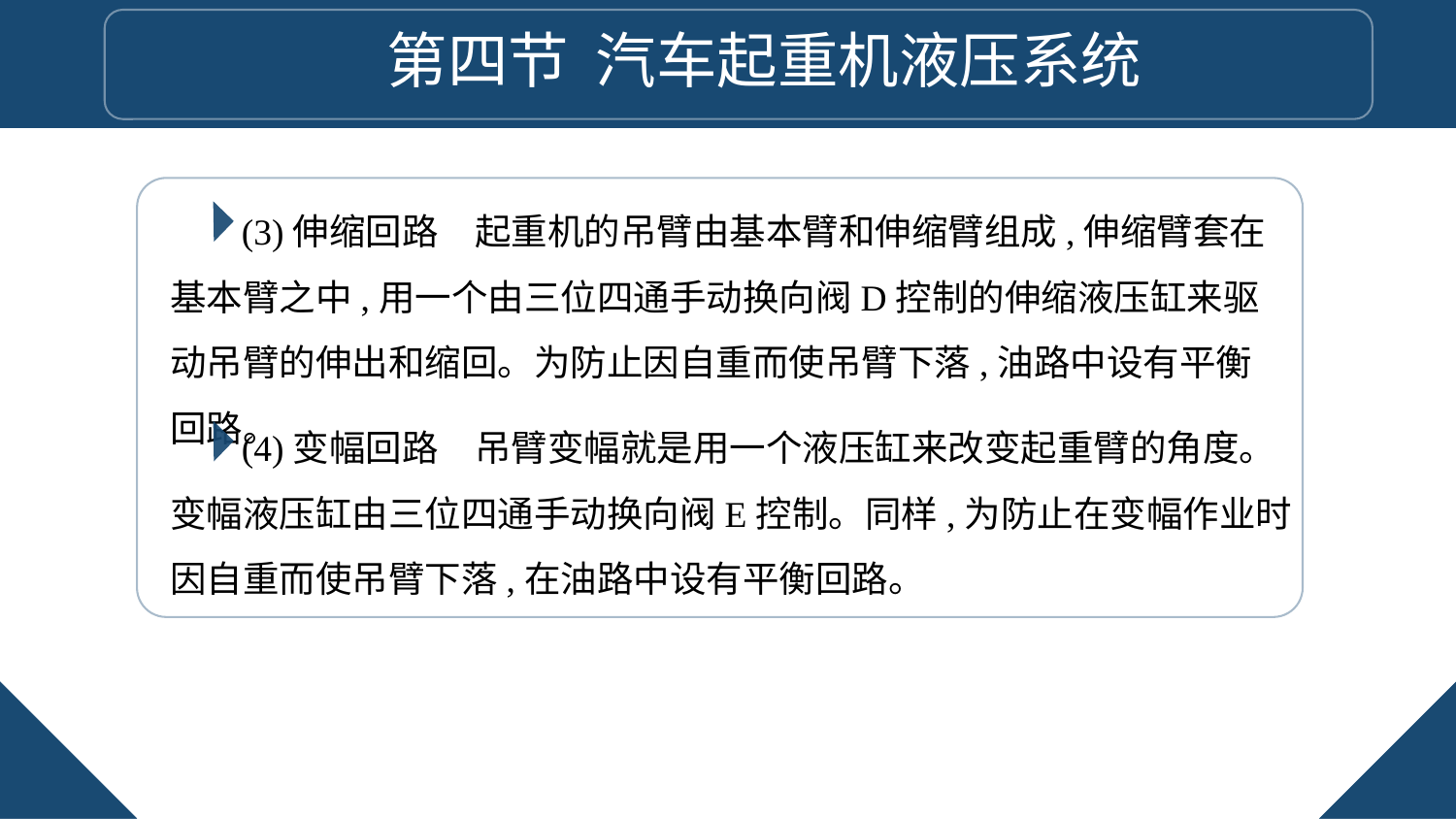

第四节  汽车起重机液压系统

(3)伸缩回路　起重机的吊臂由基本臂和伸缩臂组成,伸缩臂套在基本臂之中,用一个由三位四通手动换向阀D控制的伸缩液压缸来驱动吊臂的伸出和缩回。为防止因自重而使吊臂下落,油路中设有平衡回路。

(4)变幅回路　吊臂变幅就是用一个液压缸来改变起重臂的角度。变幅液压缸由三位四通手动换向阀E控制。同样,为防止在变幅作业时因自重而使吊臂下落,在油路中设有平衡回路。